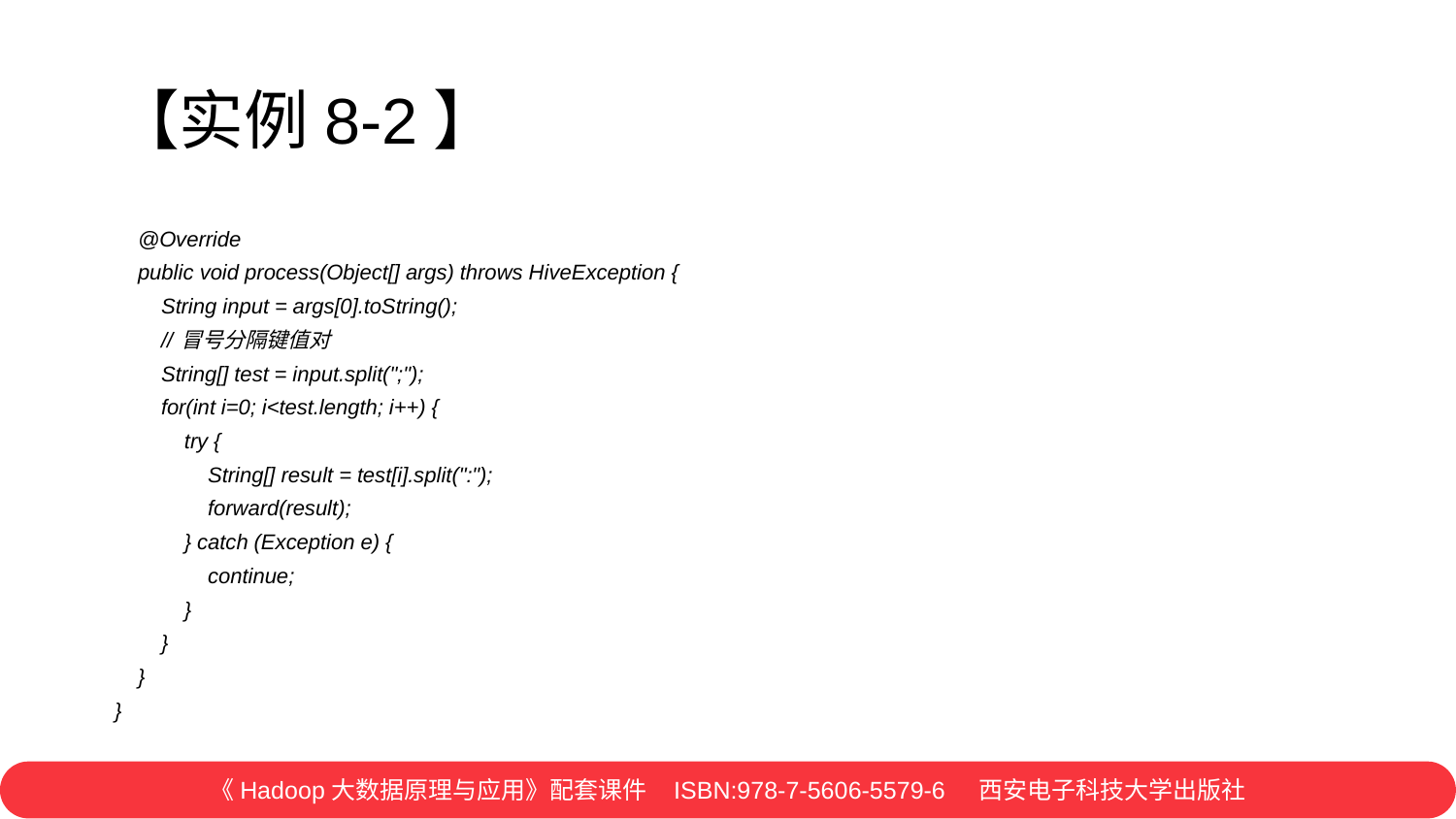

# 【实例8-2】
    @Override
    public void process(Object[] args) throws HiveException {
        String input = args[0].toString();
        // 冒号分隔键值对
        String[] test = input.split(";");
        for(int i=0; i<test.length; i++) {
            try {
                String[] result = test[i].split(":");
                forward(result);
            } catch (Exception e) {
                continue;
            }
        }
    }
}